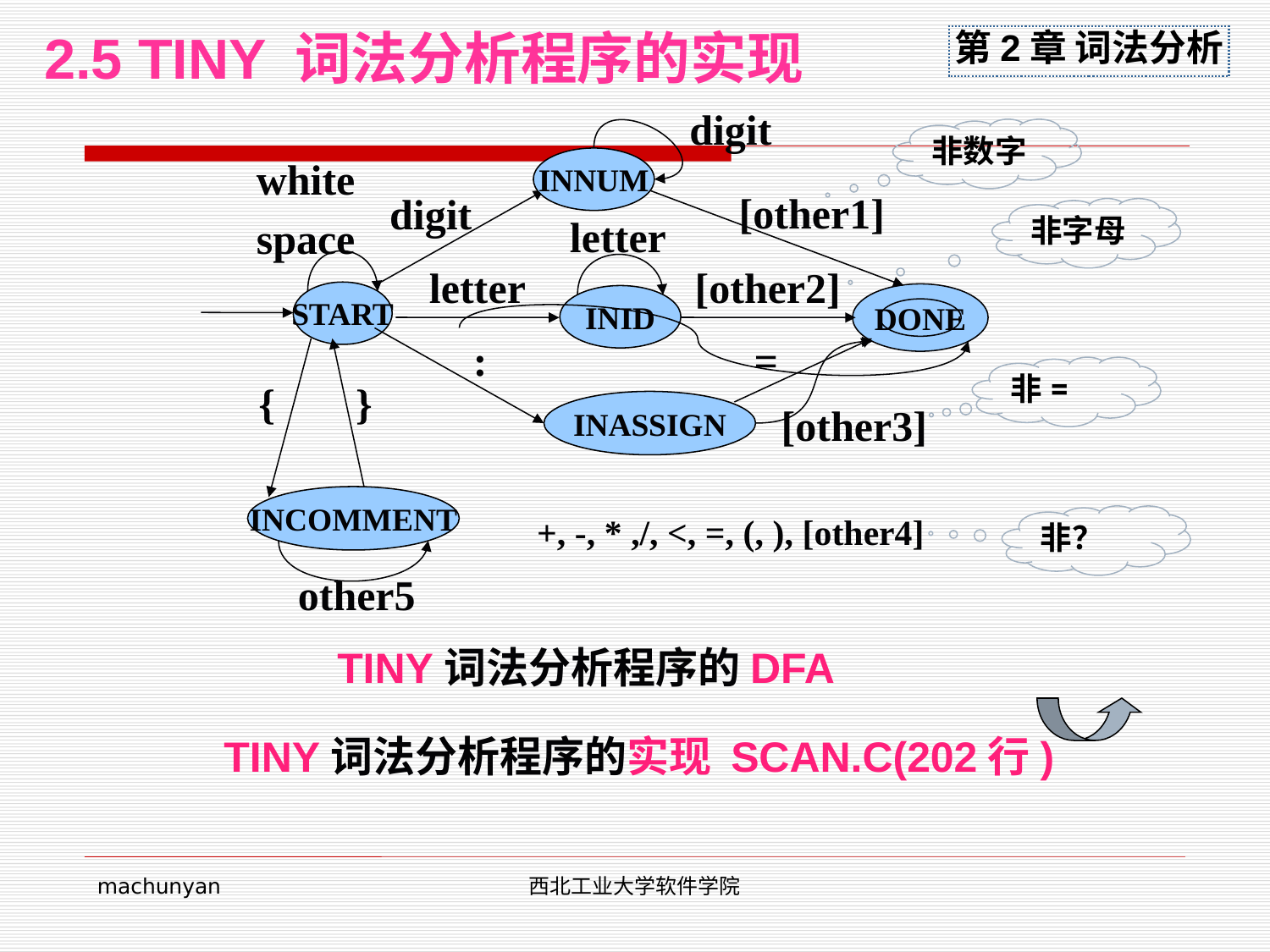

2.5 TINY 词法分析程序的实现
digit
INNUM
[other1]

digit
letter
letter
[other2]
START

DONE
INID

非数字
white
space
非字母

=
INASSIGN
[other3]
:
+, -, * ,/, <, =, (, ), [other4]

{
}
INCOMMENT
other5
非=
非？
TINY词法分析程序的DFA

TINY词法分析程序的实现 SCAN.C(202行)
machunyan

西北工业大学软件学院
130